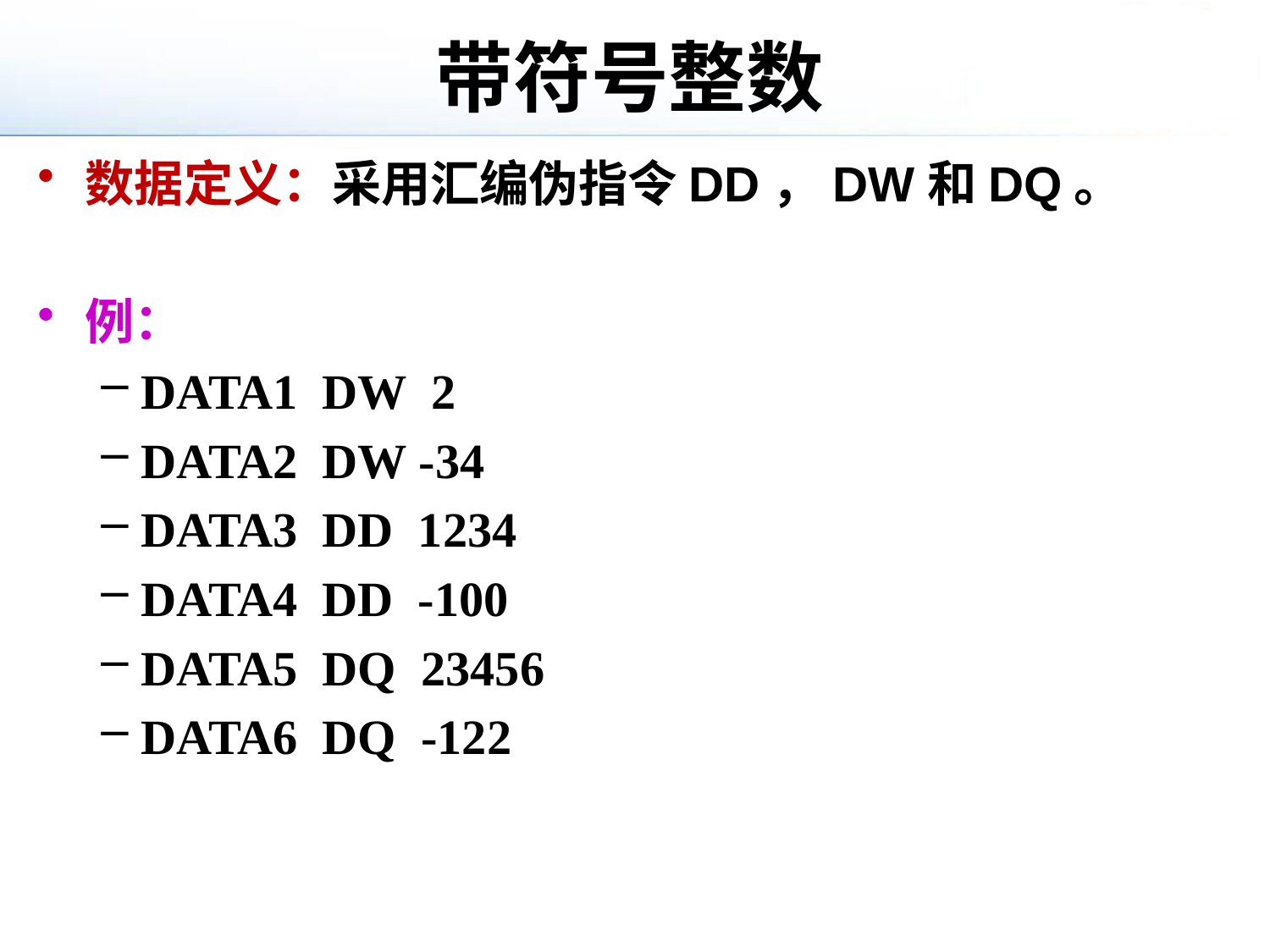

# 带符号整数
数据定义：采用汇编伪指令DD，DW和DQ。

例：
DATA1  DW  2
DATA2  DW -34
DATA3  DD  1234
DATA4  DD  -100
DATA5  DQ  23456
DATA6  DQ  -122